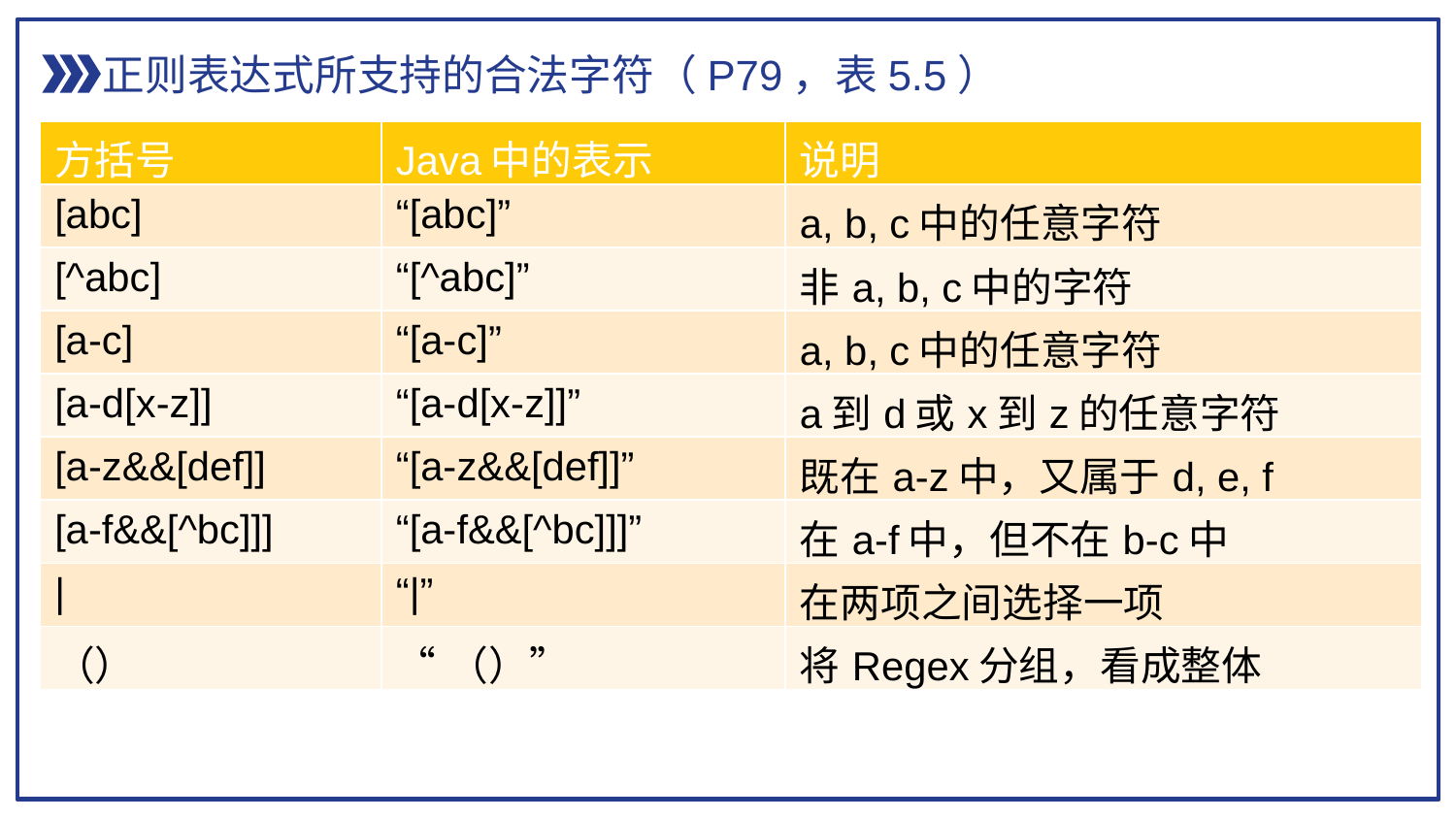

正则表达式所支持的合法字符（P79，表5.5）

| 方括号 | Java中的表示 | 说明 |
| --- | --- | --- |
| [abc] | “[abc]” | a, b, c中的任意字符 |
| [^abc] | “[^abc]” | 非a, b, c中的字符 |
| [a-c] | “[a-c]” | a, b, c中的任意字符 |
| [a-d[x-z]] | “[a-d[x-z]]” | a到d或x到z的任意字符 |
| [a-z&&[def]] | “[a-z&&[def]]” | 既在a-z中，又属于d, e, f |
| [a-f&&[^bc]]] | “[a-f&&[^bc]]]” | 在a-f中，但不在b-c中 |
| | | “|” | 在两项之间选择一项 |
| （） | “（）” | 将Regex分组，看成整体 |